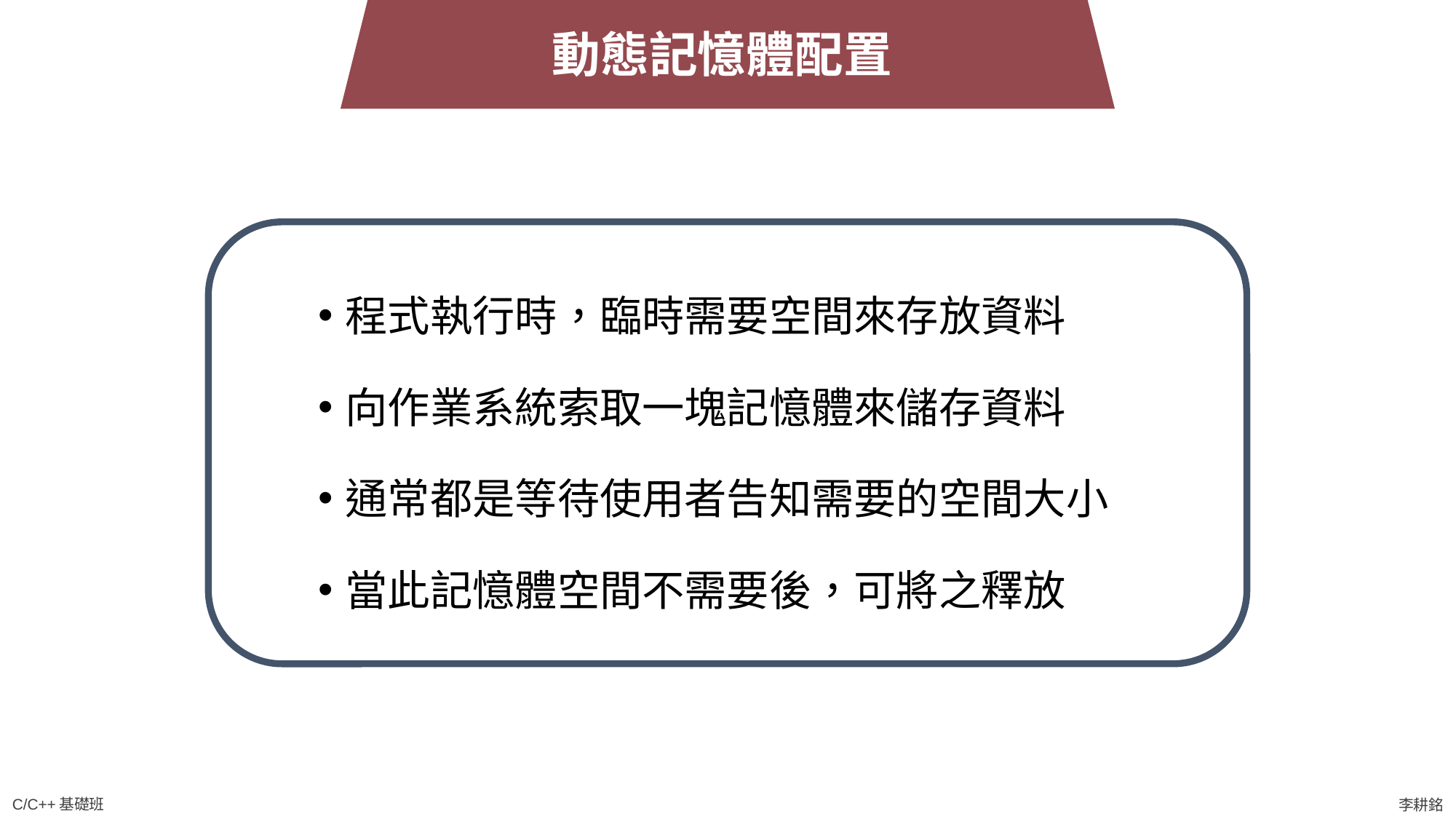

動態記憶體配置

程式執行時，臨時需要空間來存放資料
向作業系統索取一塊記憶體來儲存資料
通常都是等待使用者告知需要的空間大小
當此記憶體空間不需要後，可將之釋放
C/C++基礎班
李耕銘